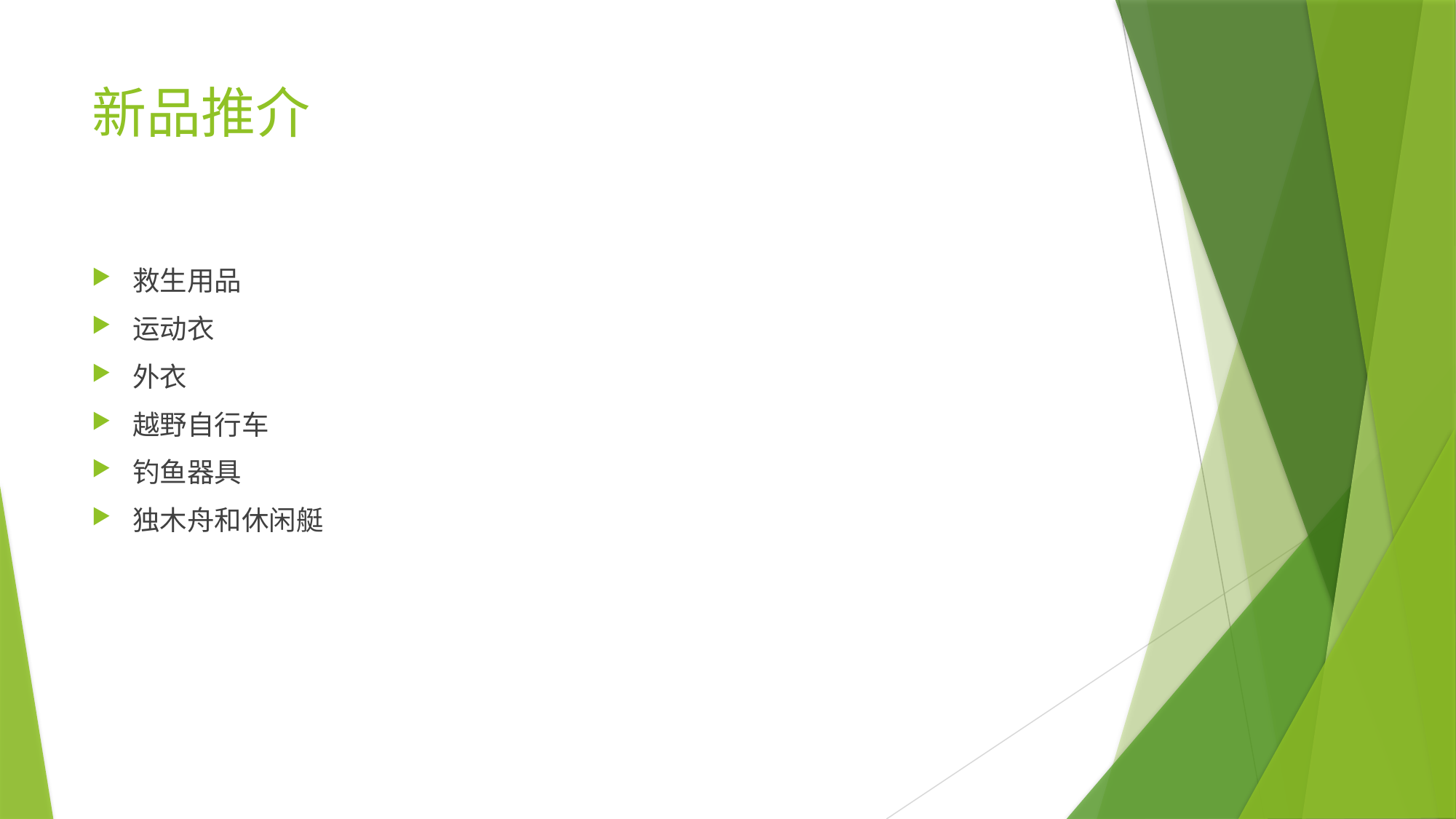

# 新品推介
救生用品
运动衣
外衣
越野自行车
钓鱼器具
独木舟和休闲艇